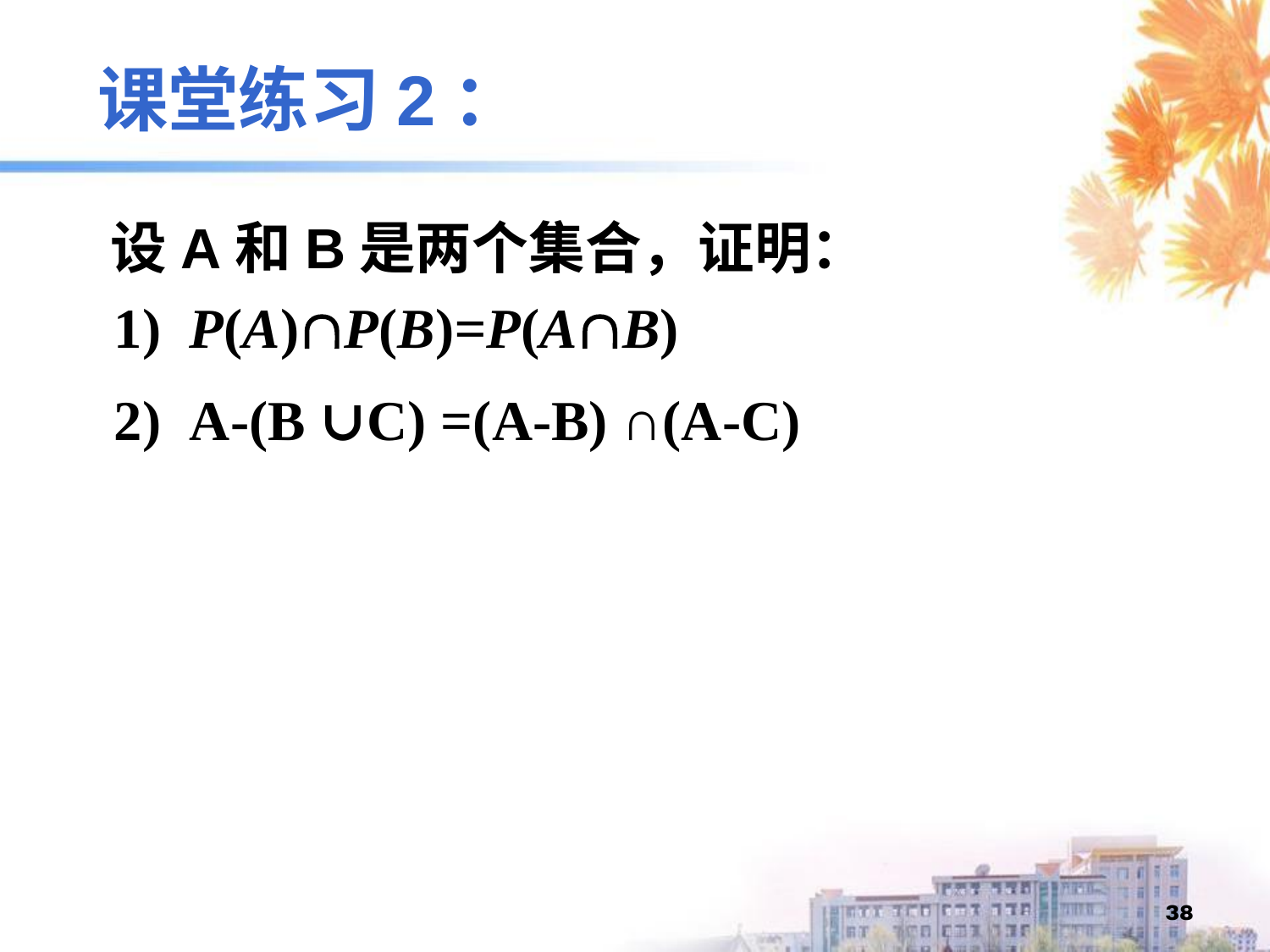

# 课堂练习2：
  设A和B是两个集合，证明：
   1)  P(A)∩P(B)=P(A∩B)
   2)  A-(B ∪C) =(A-B) ∩(A-C)
38